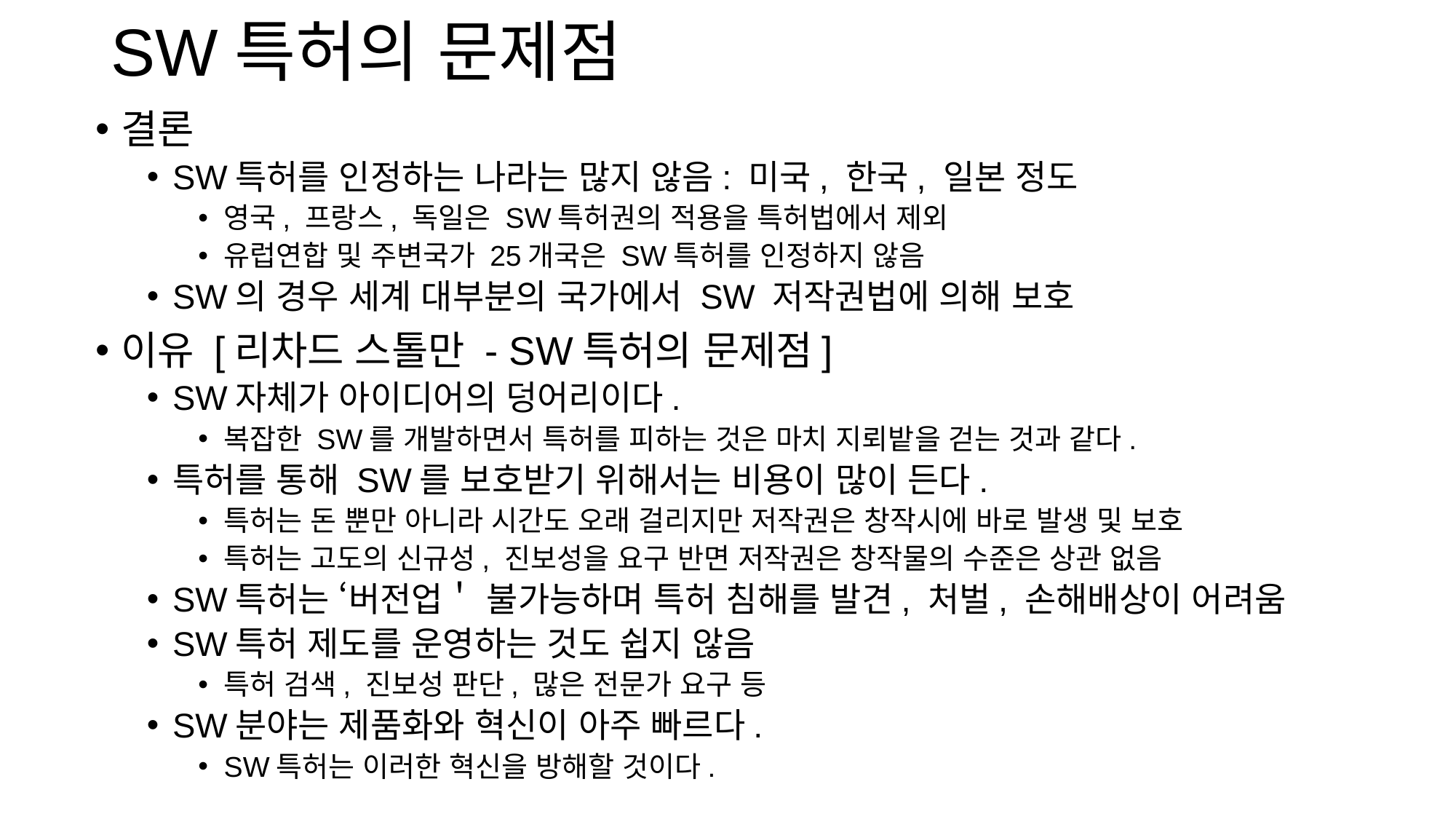

# SW특허의 문제점
결론
SW특허를 인정하는 나라는 많지 않음: 미국, 한국, 일본 정도
영국, 프랑스, 독일은 SW특허권의 적용을 특허법에서 제외
유럽연합 및 주변국가 25개국은 SW특허를 인정하지 않음
SW의 경우 세계 대부분의 국가에서 SW 저작권법에 의해 보호
이유 [리차드 스톨만 - SW특허의 문제점]
SW자체가 아이디어의 덩어리이다.
복잡한 SW를 개발하면서 특허를 피하는 것은 마치 지뢰밭을 걷는 것과 같다.
특허를 통해 SW를 보호받기 위해서는 비용이 많이 든다.
특허는 돈 뿐만 아니라 시간도 오래 걸리지만 저작권은 창작시에 바로 발생 및 보호
특허는 고도의 신규성, 진보성을 요구 반면 저작권은 창작물의 수준은 상관 없음
SW특허는 ‘버전업＇ 불가능하며 특허 침해를 발견, 처벌, 손해배상이 어려움
SW특허 제도를 운영하는 것도 쉽지 않음
특허 검색, 진보성 판단, 많은 전문가 요구 등
SW분야는 제품화와 혁신이 아주 빠르다.
SW특허는 이러한 혁신을 방해할 것이다.